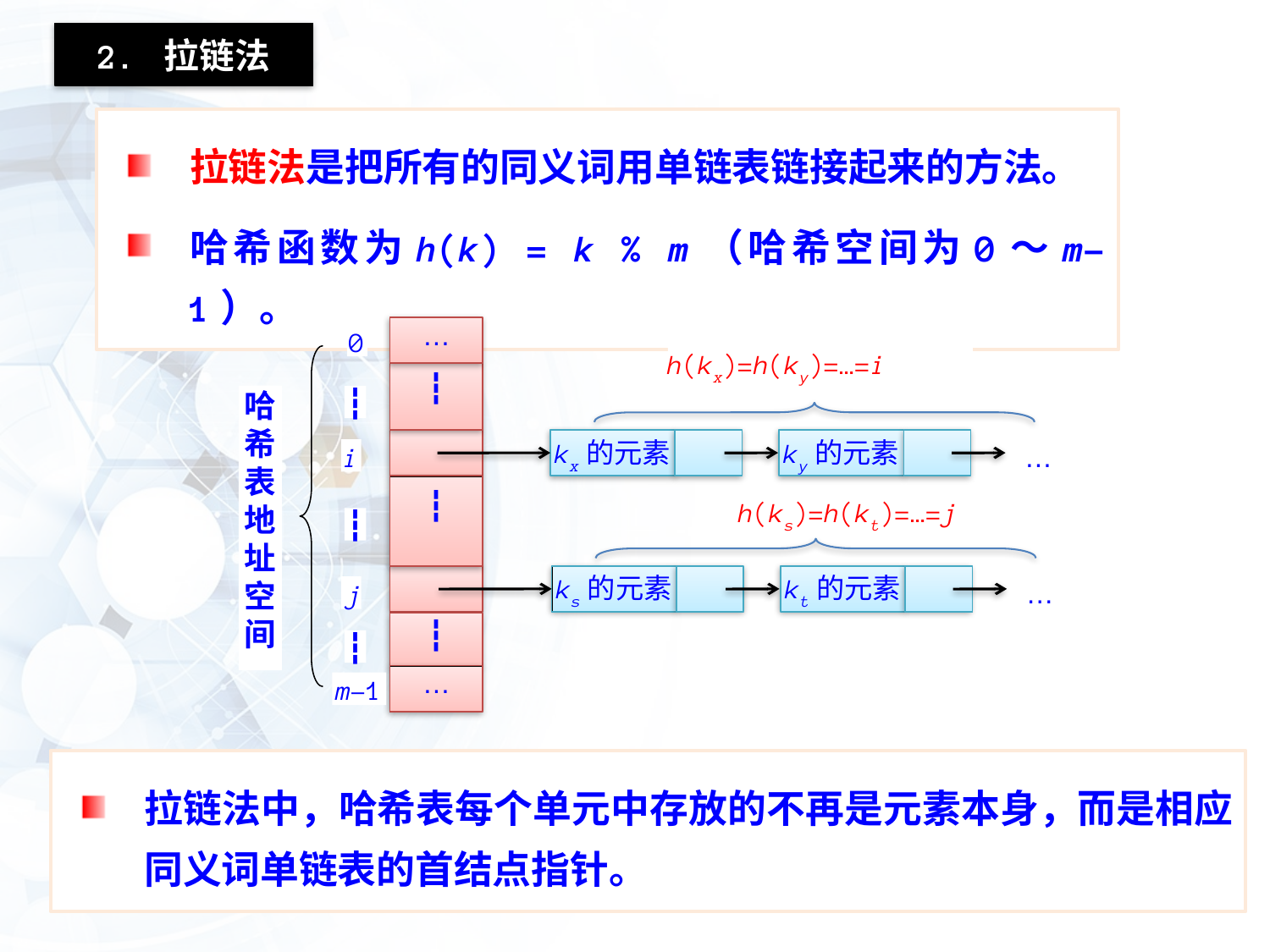

2. 拉链法
拉链法是把所有的同义词用单链表链接起来的方法。
哈希函数为h(k) = k % m（哈希空间为0～m-1）。

…
0

h(kx)=h(ky)=…=i
┇
哈
希
表
地
址
空
间
┇

kx的元素

ky的元素

i
…

┇
h(ks)=h(kt)=…=j
┇

ks的元素

kt的元素

…
j

┇
┇
…
m-1
拉链法中，哈希表每个单元中存放的不再是元素本身，而是相应同义词单链表的首结点指针。